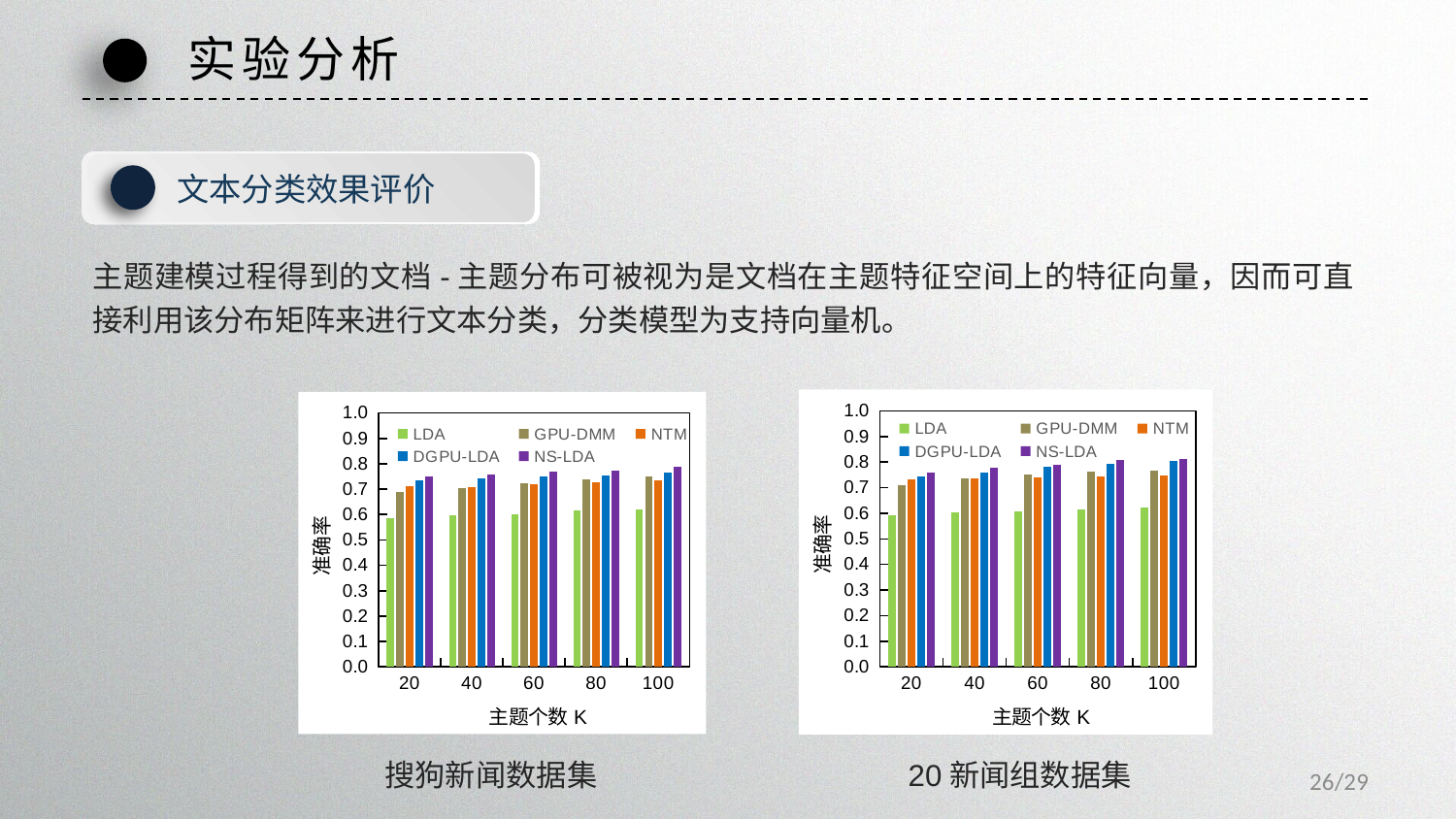

实验分析

文本分类效果评价

主题建模过程得到的文档-主题分布可被视为是文档在主题特征空间上的特征向量，因而可直接利用该分布矩阵来进行文本分类，分类模型为支持向量机。

### Chart

| Category | LDA | GPU-DMM | NTM | DGPU-LDA | NS-LDA |
|---|---|---|---|---|---|
| 20 | 0.593 | 0.711 | 0.734 | 0.745 | 0.76 |
| 40 | 0.602 | 0.735 | 0.738 | 0.759 | 0.779 |
| 60 | 0.609 | 0.753 | 0.739 | 0.781 | 0.791 |
| 80 | 0.616 | 0.762 | 0.744 | 0.793 | 0.808 |
| 100 | 0.623 | 0.768 | 0.747 | 0.804 | 0.813 |

### Chart

| Category | LDA | GPU-DMM | NTM | DGPU-LDA | NS-LDA |
|---|---|---|---|---|---|
| 20 | 0.586 | 0.688 | 0.713 | 0.736 | 0.752 |
| 40 | 0.597 | 0.705 | 0.709 | 0.741 | 0.759 |
| 60 | 0.602 | 0.723 | 0.72 | 0.749 | 0.771 |
| 80 | 0.615 | 0.737 | 0.728 | 0.754 | 0.772 |
| 100 | 0.622 | 0.749 | 0.735 | 0.766 | 0.788 |
20新闻组数据集
搜狗新闻数据集
26